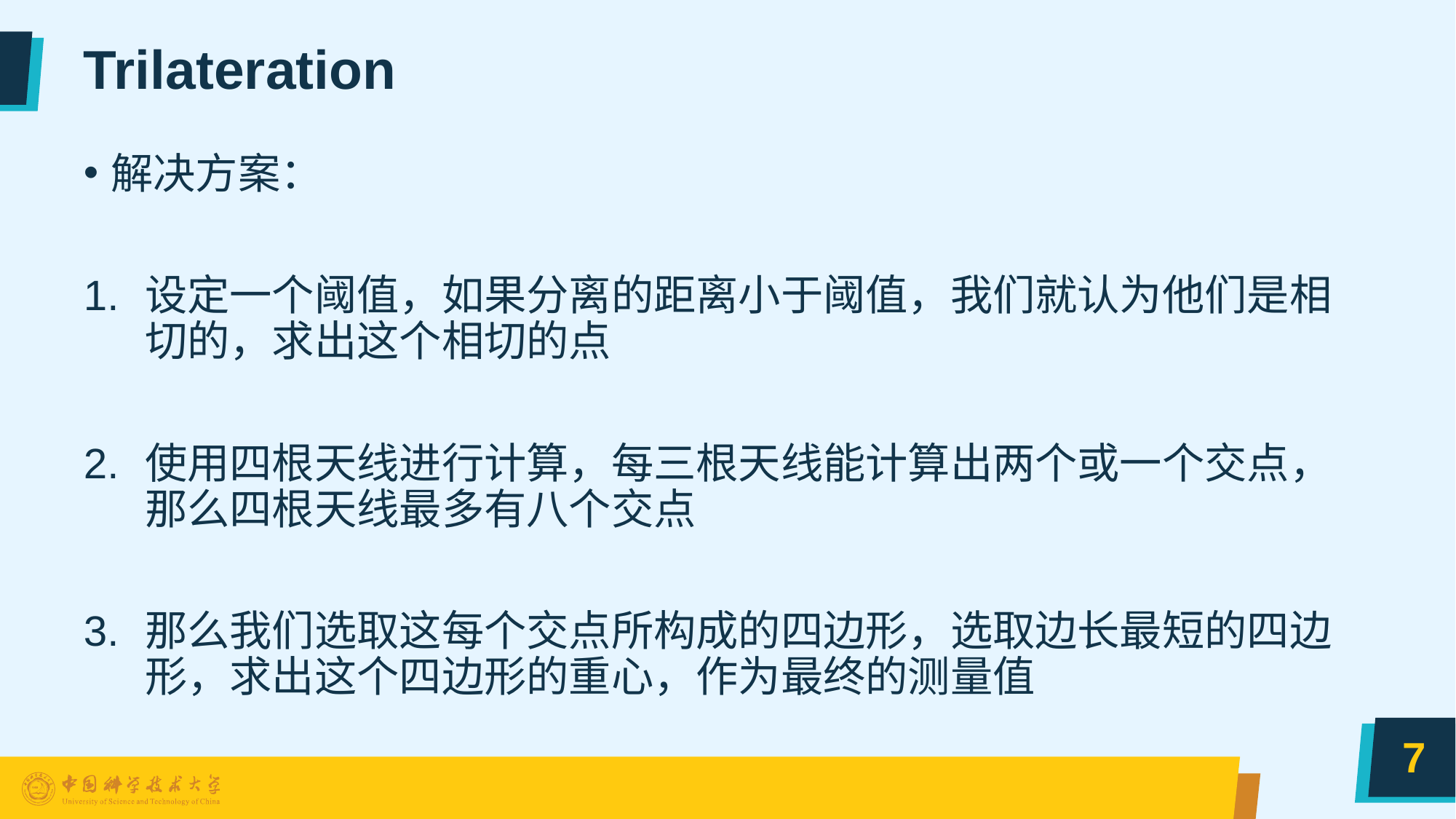

# Trilateration
解决方案：

设定一个阈值，如果分离的距离小于阈值，我们就认为他们是相切的，求出这个相切的点

使用四根天线进行计算，每三根天线能计算出两个或一个交点，那么四根天线最多有八个交点

那么我们选取这每个交点所构成的四边形，选取边长最短的四边形，求出这个四边形的重心，作为最终的测量值

7